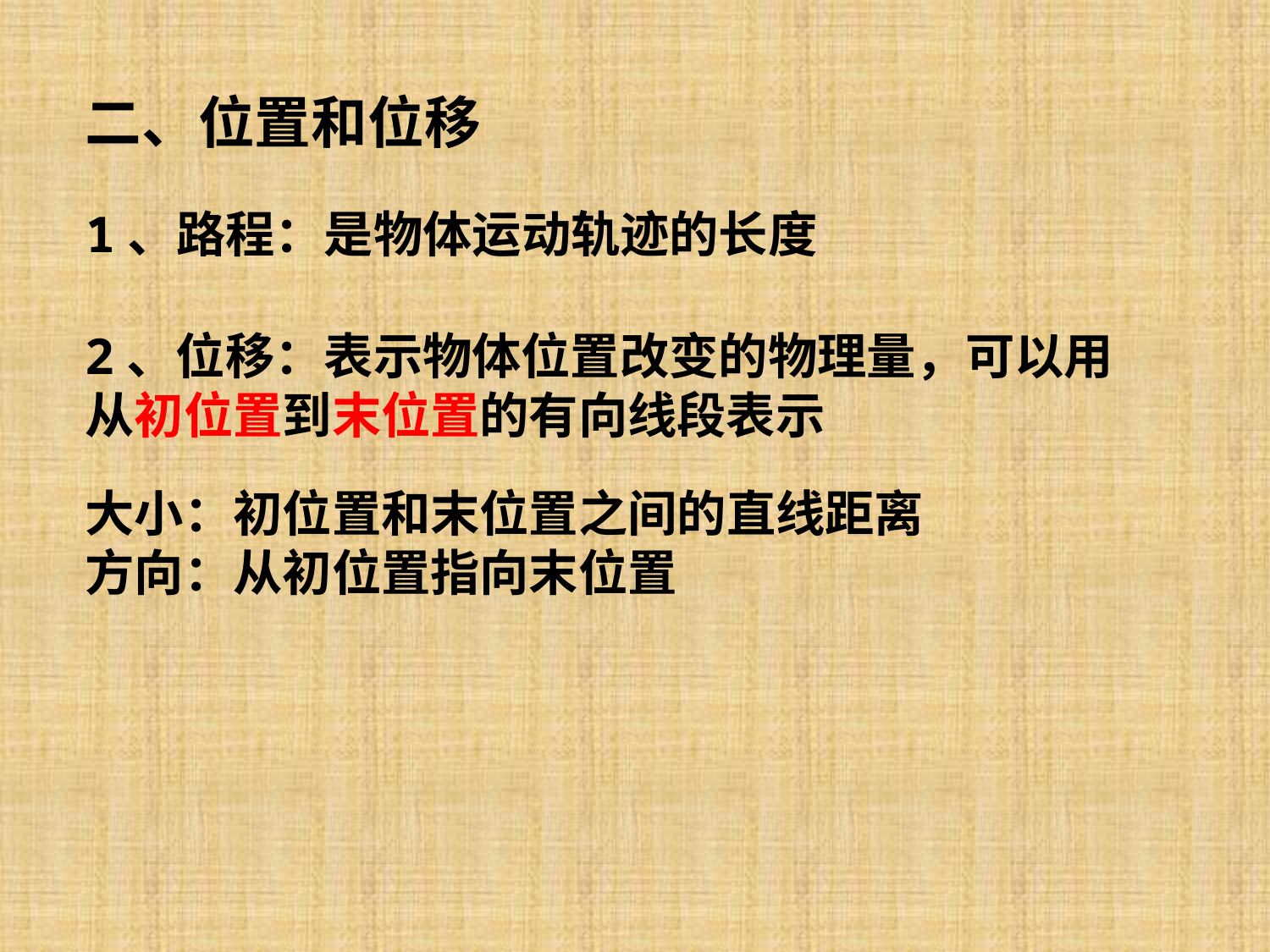

二、位置和位移
1、路程：是物体运动轨迹的长度
2、位移：表示物体位置改变的物理量，可以用从初位置到末位置的有向线段表示
大小：初位置和末位置之间的直线距离
方向：从初位置指向末位置